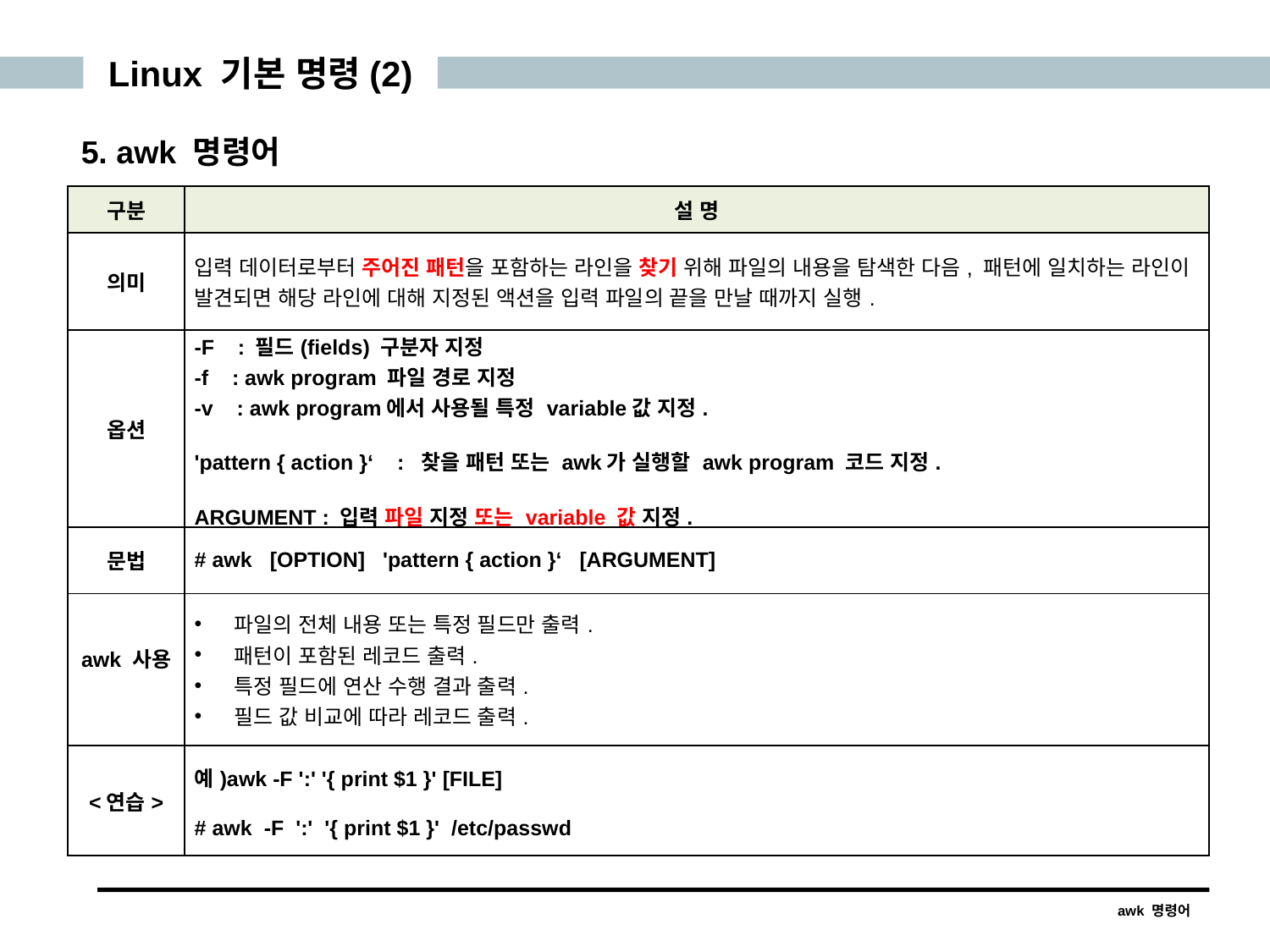

Linux 기본 명령(2)

5. awk 명령어
| 구분 | 설 명 |
| --- | --- |
| 의미 | 입력 데이터로부터 주어진 패턴을 포함하는 라인을 찾기 위해 파일의 내용을 탐색한 다음, 패턴에 일치하는 라인이 발견되면 해당 라인에 대해 지정된 액션을 입력 파일의 끝을 만날 때까지 실행. |
| 옵션 | -F : 필드(fields) 구분자 지정 -f : awk program 파일 경로 지정 -v : awk program에서 사용될 특정 variable값 지정. 'pattern { action }‘ : 찾을 패턴 또는 awk가 실행할 awk program 코드 지정. ARGUMENT : 입력 파일 지정 또는 variable 값 지정. |
| 문법 | # awk [OPTION] 'pattern { action }‘ [ARGUMENT] |
| awk 사용 | 파일의 전체 내용 또는 특정 필드만 출력. 패턴이 포함된 레코드 출력. 특정 필드에 연산 수행 결과 출력. 필드 값 비교에 따라 레코드 출력. |
| <연습> | 예)awk -F ':' '{ print $1 }' [FILE] # awk -F ':' '{ print $1 }' /etc/passwd |

awk 명령어